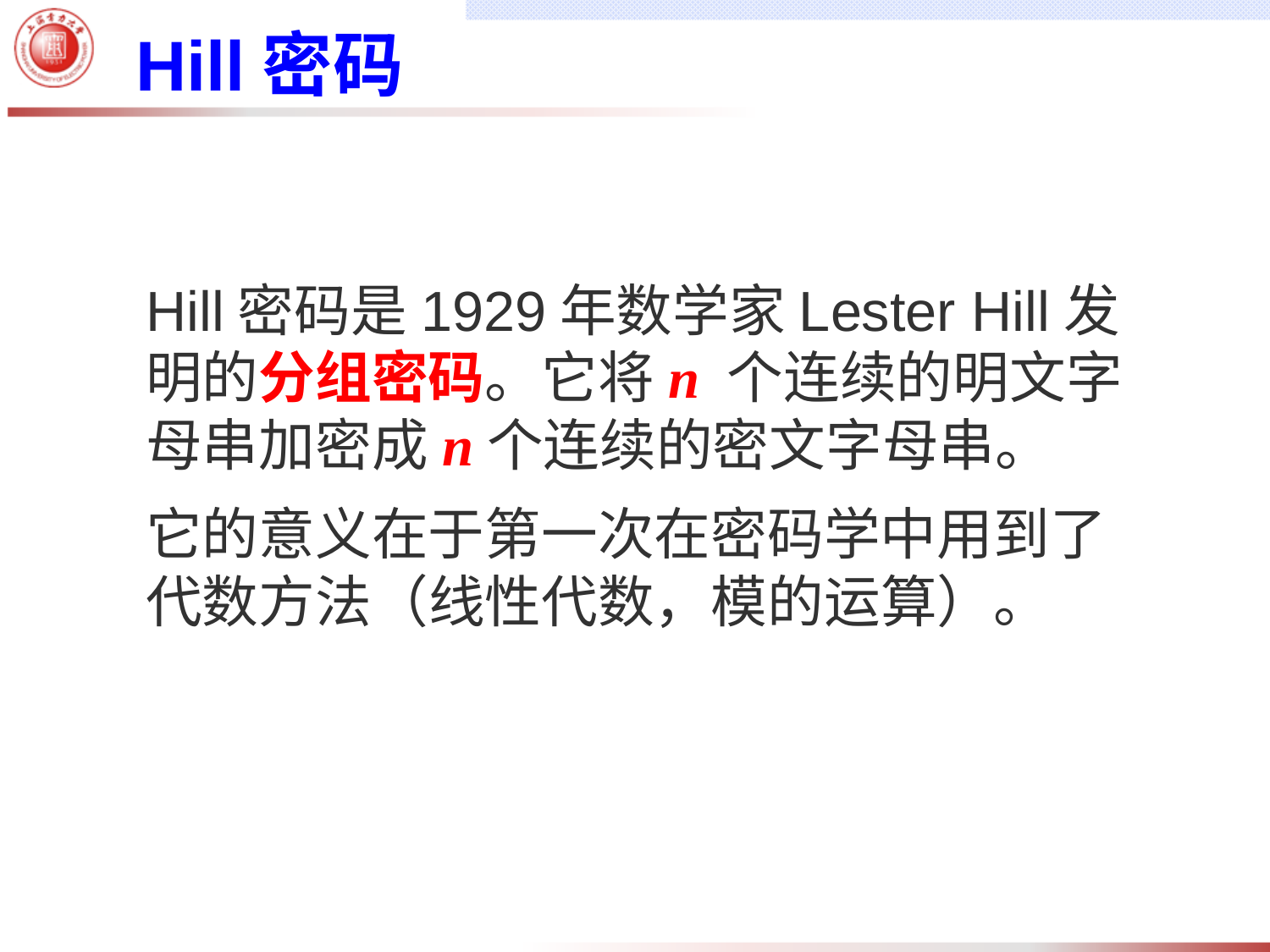

# Hill密码
Hill密码是1929年数学家Lester Hill发明的分组密码。它将n 个连续的明文字母串加密成n个连续的密文字母串。
它的意义在于第一次在密码学中用到了代数方法（线性代数，模的运算）。